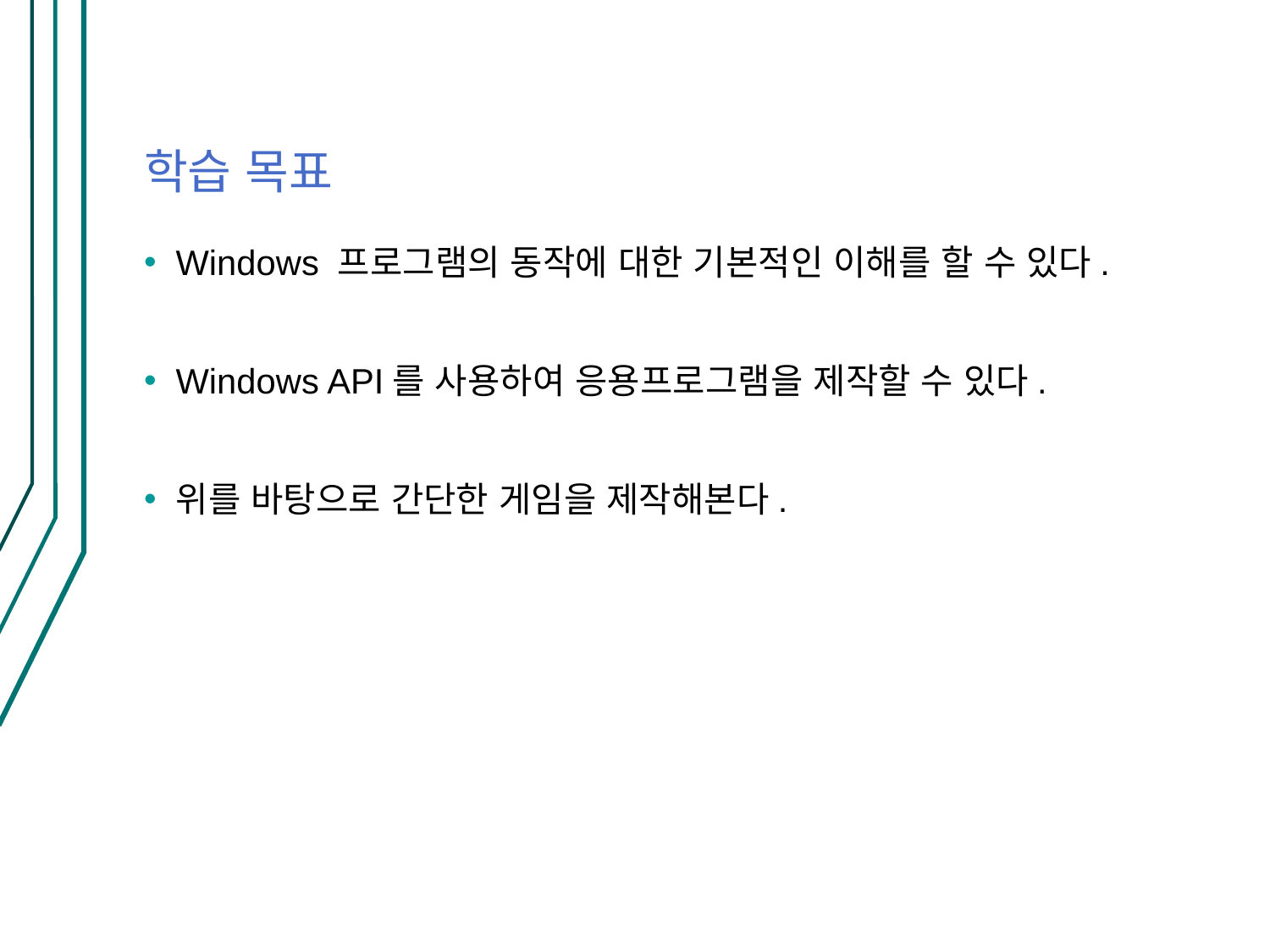

# 학습 목표
Windows 프로그램의 동작에 대한 기본적인 이해를 할 수 있다.

Windows API를 사용하여 응용프로그램을 제작할 수 있다.

위를 바탕으로 간단한 게임을 제작해본다.